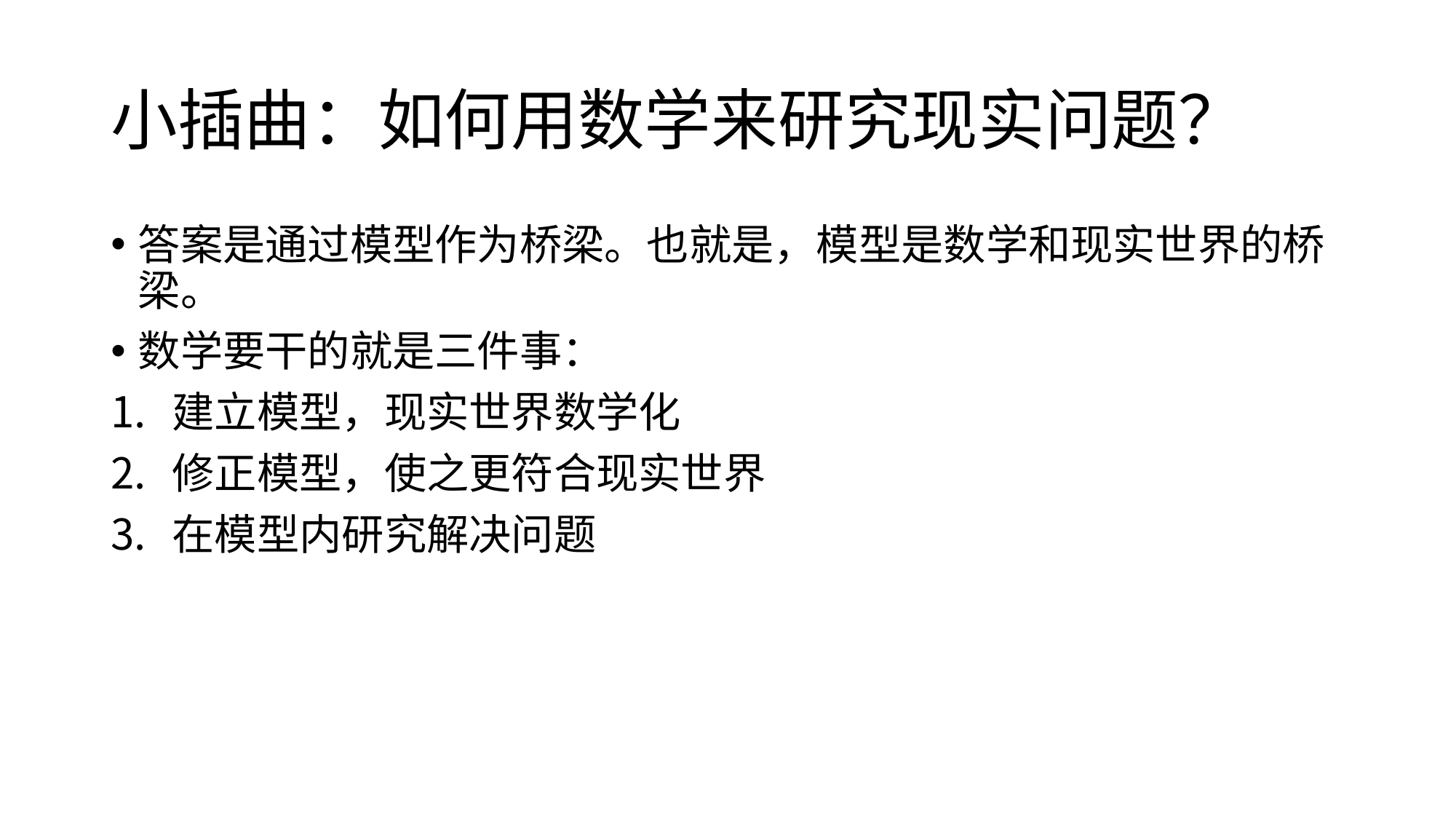

# 小插曲：如何用数学来研究现实问题？
答案是通过模型作为桥梁。也就是，模型是数学和现实世界的桥梁。
数学要干的就是三件事：
建立模型，现实世界数学化
修正模型，使之更符合现实世界
在模型内研究解决问题